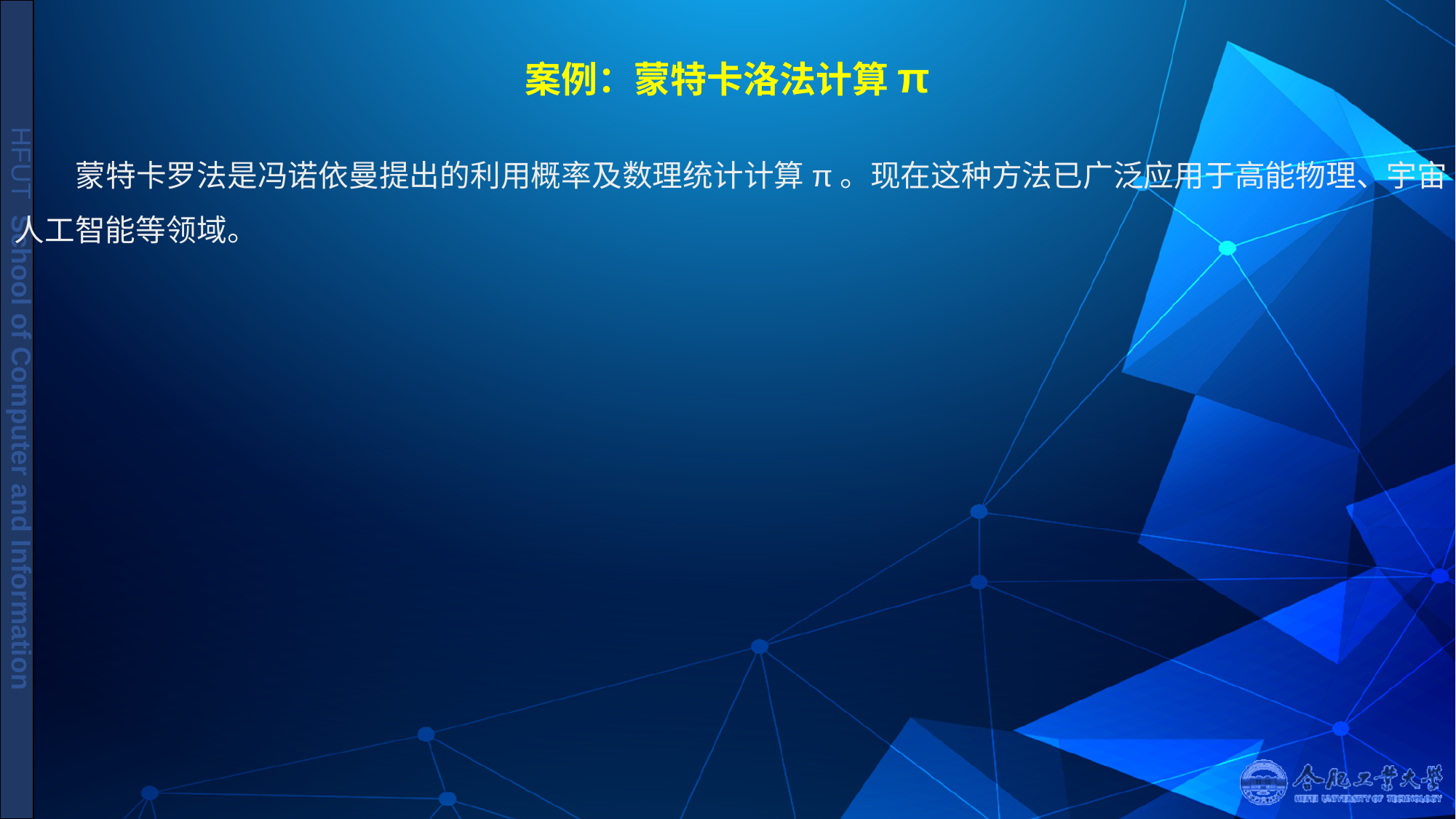

# 案例：蒙特卡洛法计算π
        蒙特卡罗法是冯诺依曼提出的利用概率及数理统计计算π。现在这种方法已广泛应用于高能物理、宇宙
人工智能等领域。